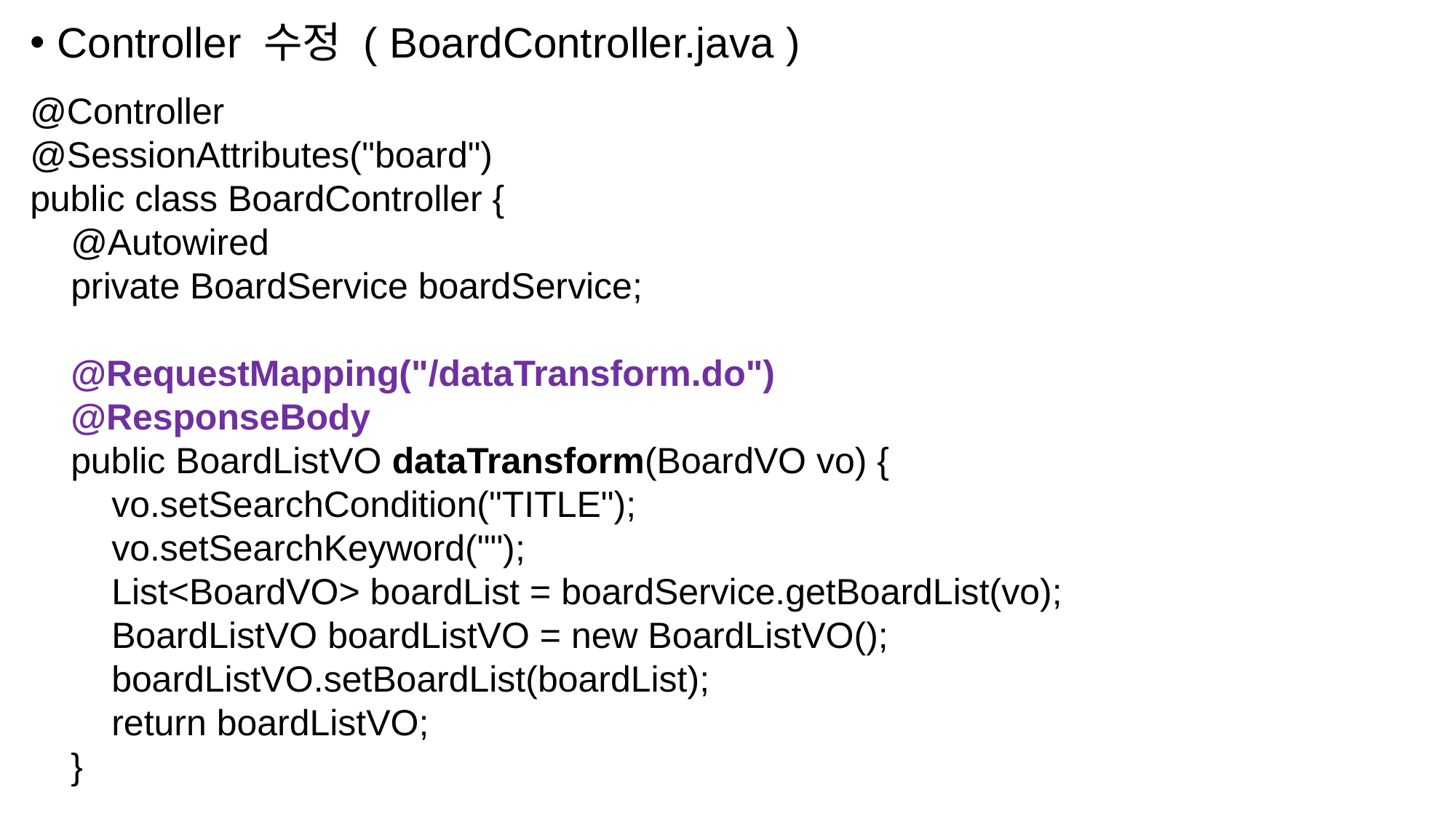

Controller 수정 ( BoardController.java )
@Controller
@SessionAttributes("board")
public class BoardController {
    @Autowired
    private BoardService boardService;

    @RequestMapping("/dataTransform.do")
    @ResponseBody
    public BoardListVO dataTransform(BoardVO vo) {
        vo.setSearchCondition("TITLE");
        vo.setSearchKeyword("");
        List<BoardVO> boardList = boardService.getBoardList(vo);
        BoardListVO boardListVO = new BoardListVO();
        boardListVO.setBoardList(boardList);
        return boardListVO;
    }